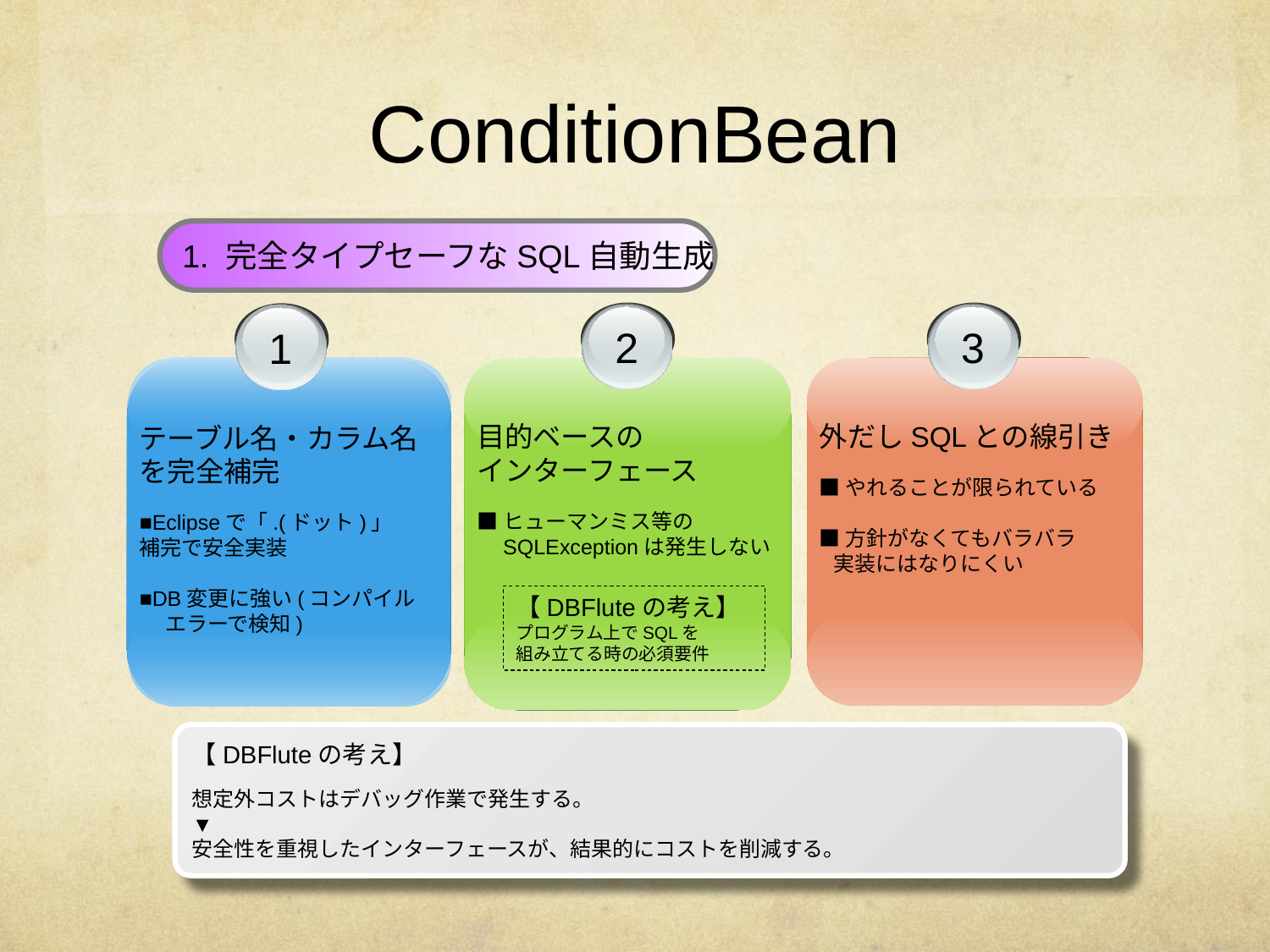

# ConditionBean
1. 完全タイプセーフなSQL自動生成

2
3
1

目的ベースの
インターフェース

■ヒューマンミス等の
　SQLExceptionは発生しない
外だしSQLとの線引き

■やれることが限られている

■方針がなくてもバラバラ
  実装にはなりにくい

テーブル名・カラム名
を完全補完

■Eclipseで「.(ドット)」　補完で安全実装

■DB変更に強い(コンパイル
　 エラーで検知)
【DBFluteの考え】
プログラム上でSQLを
組み立てる時の必須要件

【DBFluteの考え】

想定外コストはデバッグ作業で発生する。
▼
安全性を重視したインターフェースが、結果的にコストを削減する。